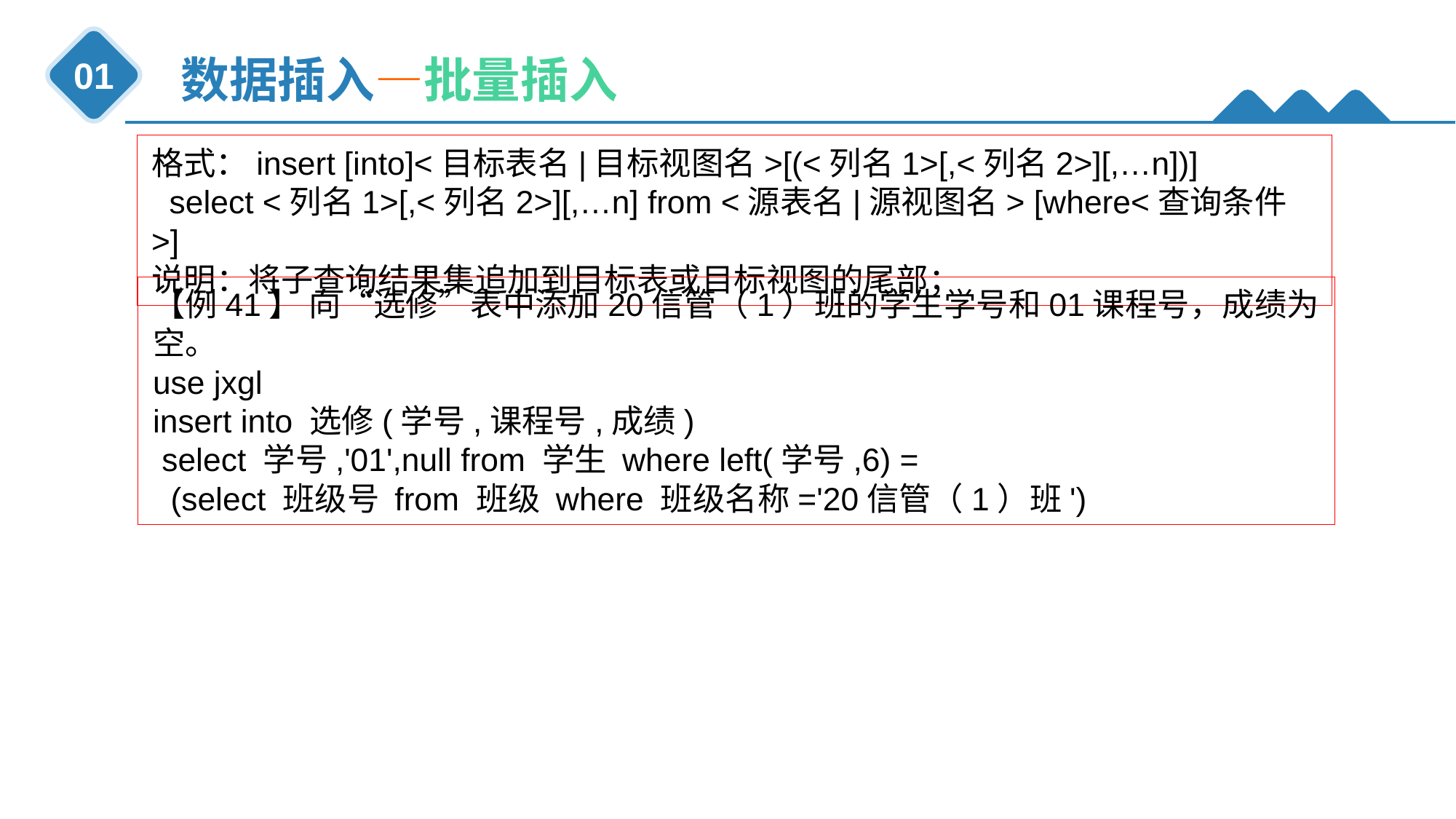

数据插入—批量插入
01

格式：insert [into]<目标表名|目标视图名>[(<列名1>[,<列名2>][,…n])]
  select <列名1>[,<列名2>][,…n] from <源表名|源视图名> [where<查询条件>]
说明：将子查询结果集追加到目标表或目标视图的尾部；
【例41】 向“选修”表中添加20信管（1）班的学生学号和01课程号，成绩为空。
use jxgl
insert into 选修(学号,课程号,成绩)
 select 学号,'01',null from 学生 where left(学号,6) =
  (select 班级号 from 班级 where 班级名称='20信管（1）班')